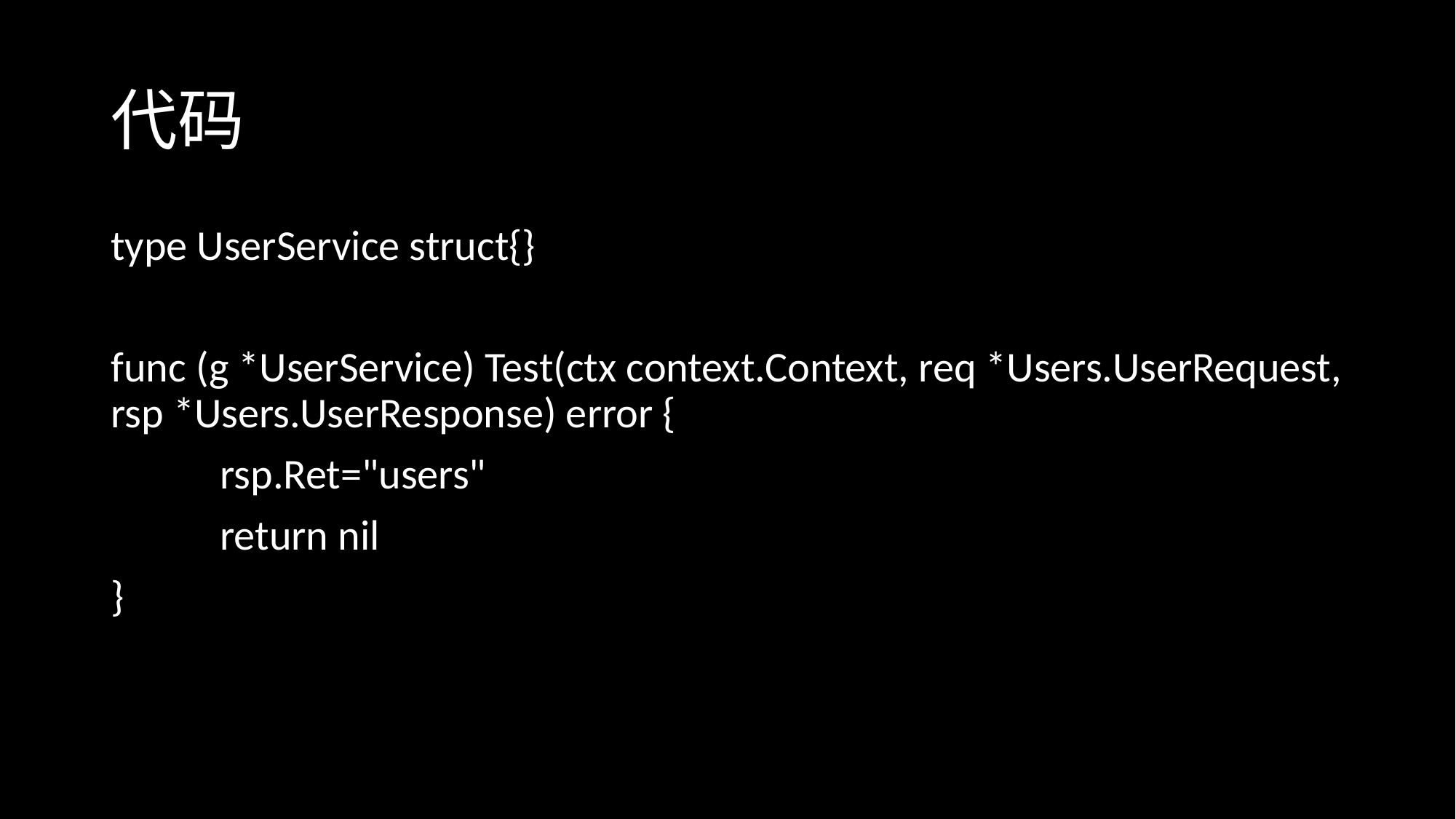

# 代码
type UserService struct{}

func (g *UserService) Test(ctx context.Context, req *Users.UserRequest, rsp *Users.UserResponse) error {
	rsp.Ret="users"
	return nil
}